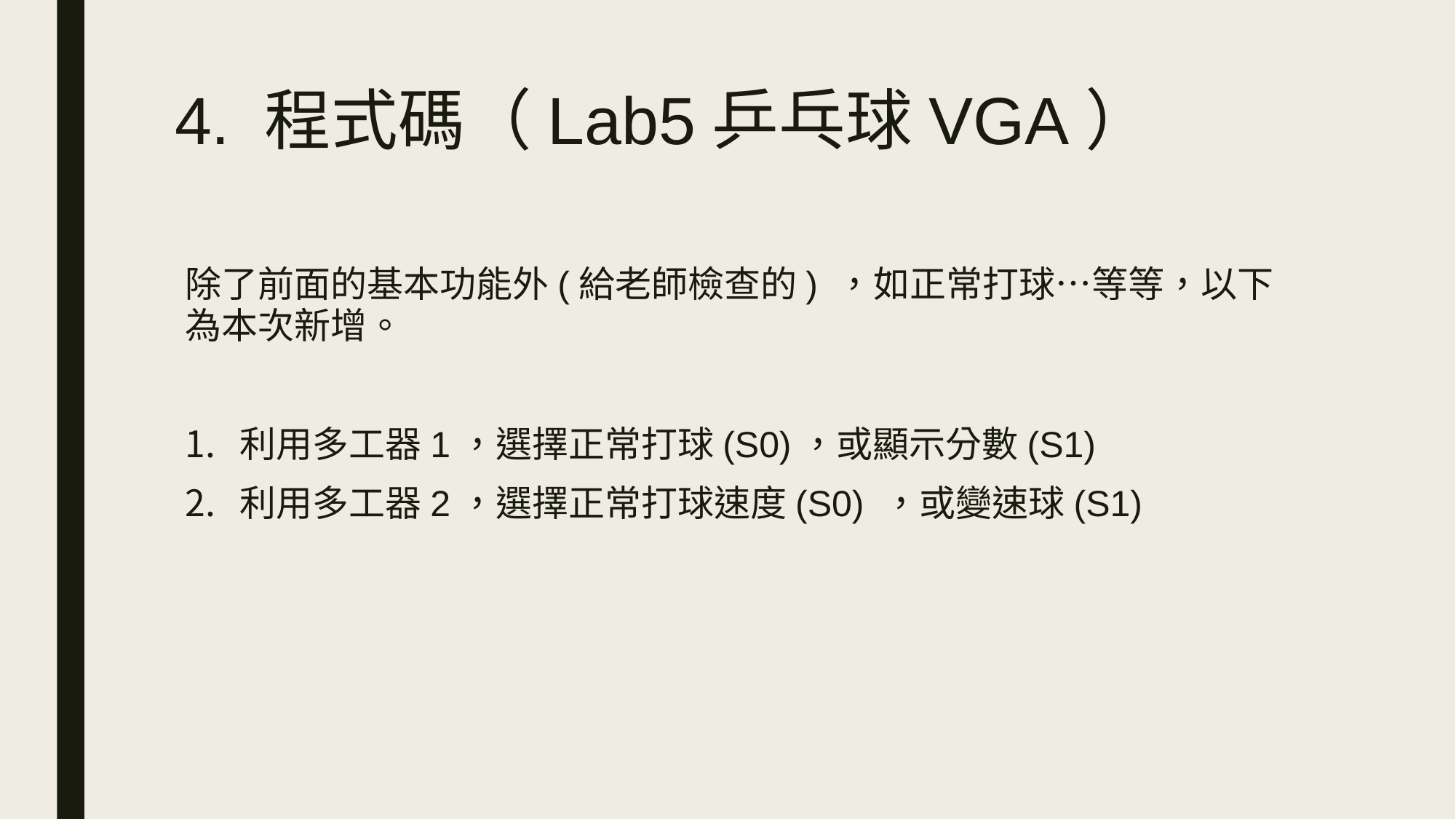

# 4. 程式碼（Lab5乒乓球VGA）
除了前面的基本功能外(給老師檢查的) ，如正常打球…等等，以下為本次新增。

利用多工器1，選擇正常打球(S0)，或顯示分數(S1)
利用多工器2，選擇正常打球速度(S0) ，或變速球(S1)